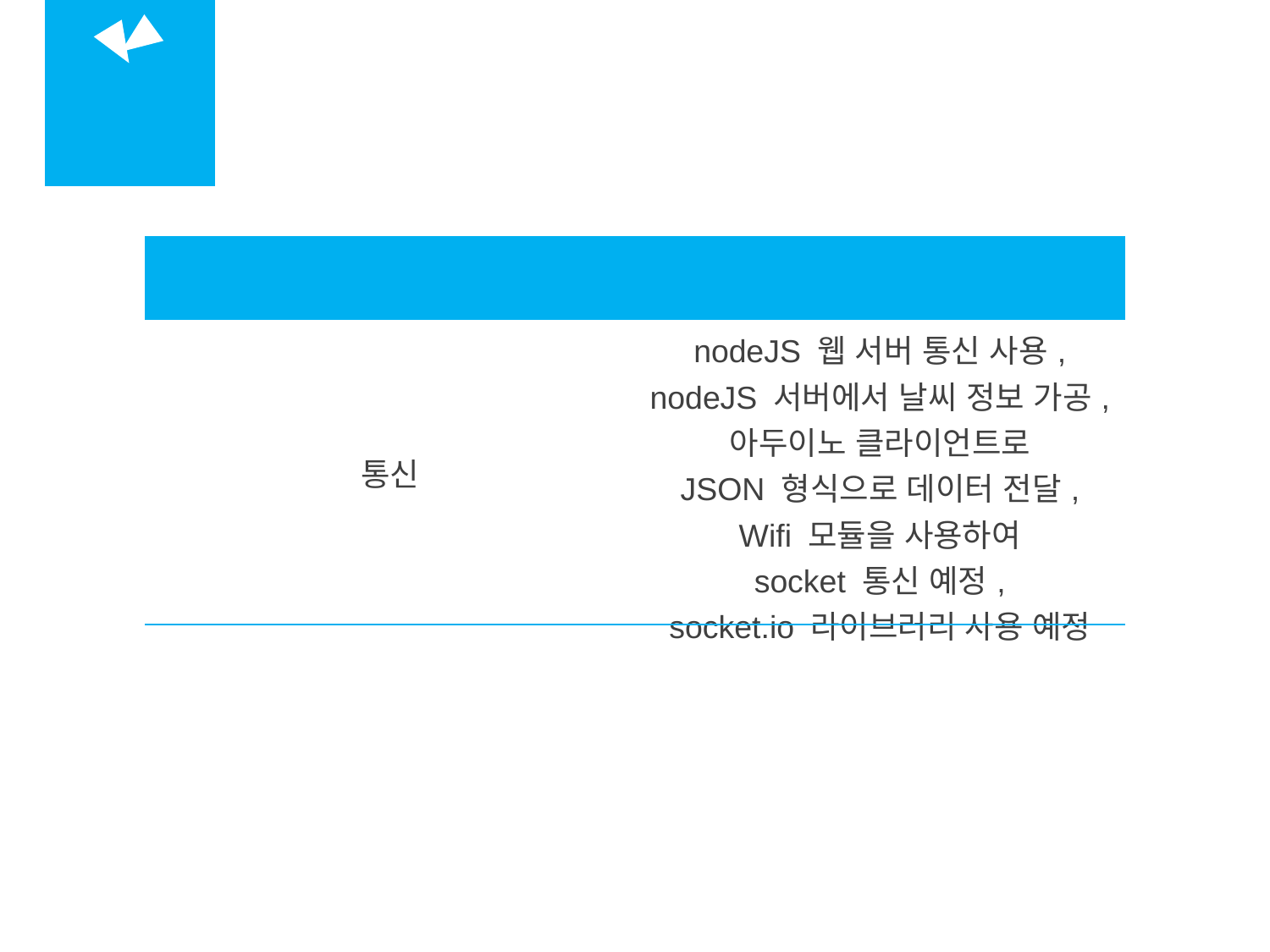

07
Our
choice
| 조사 내용 | Our choice |
| --- | --- |
| 통신 | nodeJS 웹 서버 통신 사용, nodeJS 서버에서 날씨 정보 가공, 아두이노 클라이언트로 JSON 형식으로 데이터 전달, Wifi 모듈을 사용하여 socket 통신 예정, socket.io 라이브러리 사용 예정 |